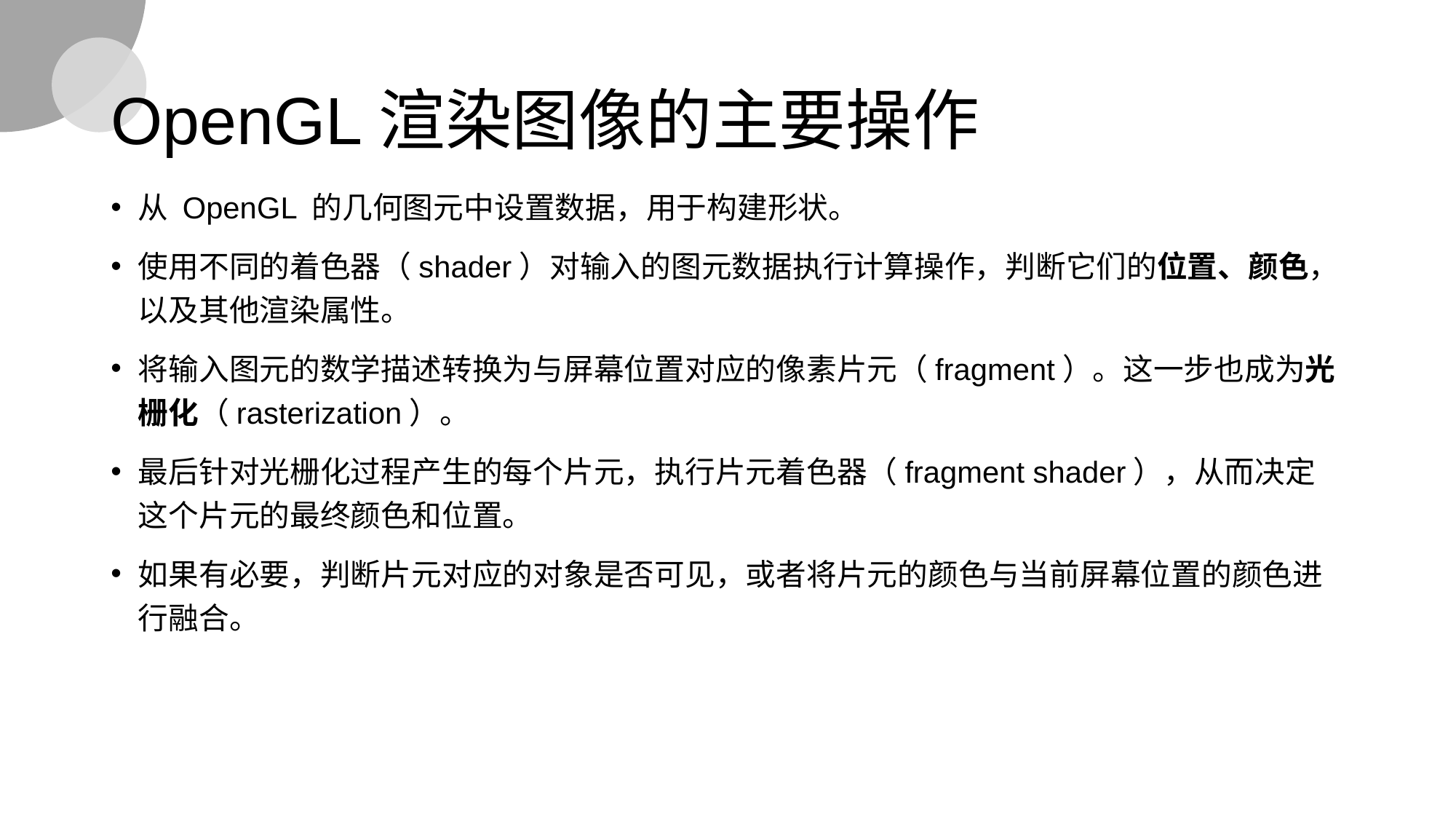

# OpenGL渲染图像的主要操作
从 OpenGL 的几何图元中设置数据，用于构建形状。
使用不同的着色器（shader）对输入的图元数据执行计算操作，判断它们的位置、颜色，以及其他渲染属性。
将输入图元的数学描述转换为与屏幕位置对应的像素片元（fragment）。这一步也成为光栅化（rasterization）。
最后针对光栅化过程产生的每个片元，执行片元着色器（fragment shader），从而决定这个片元的最终颜色和位置。
如果有必要，判断片元对应的对象是否可见，或者将片元的颜色与当前屏幕位置的颜色进行融合。